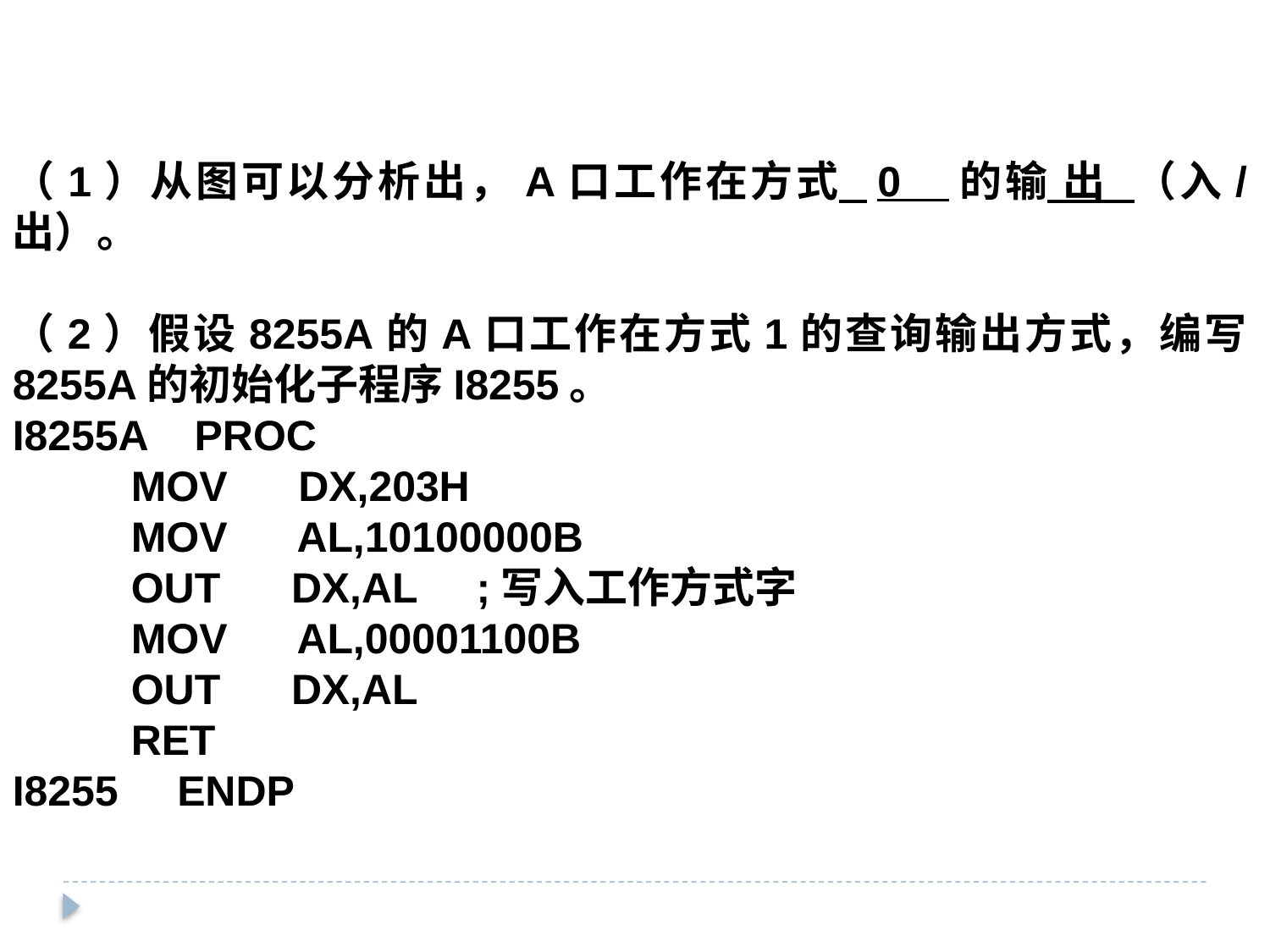

（1）从图可以分析出，A口工作在方式  0   的输 出  （入/出）。

（2）假设8255A的A口工作在方式1的查询输出方式，编写8255A的初始化子程序I8255。
I8255A    PROC
          MOV      DX,203H
          MOV      AL,10100000B
          OUT      DX,AL     ;写入工作方式字
          MOV      AL,00001100B
          OUT      DX,AL
          RET
I8255     ENDP